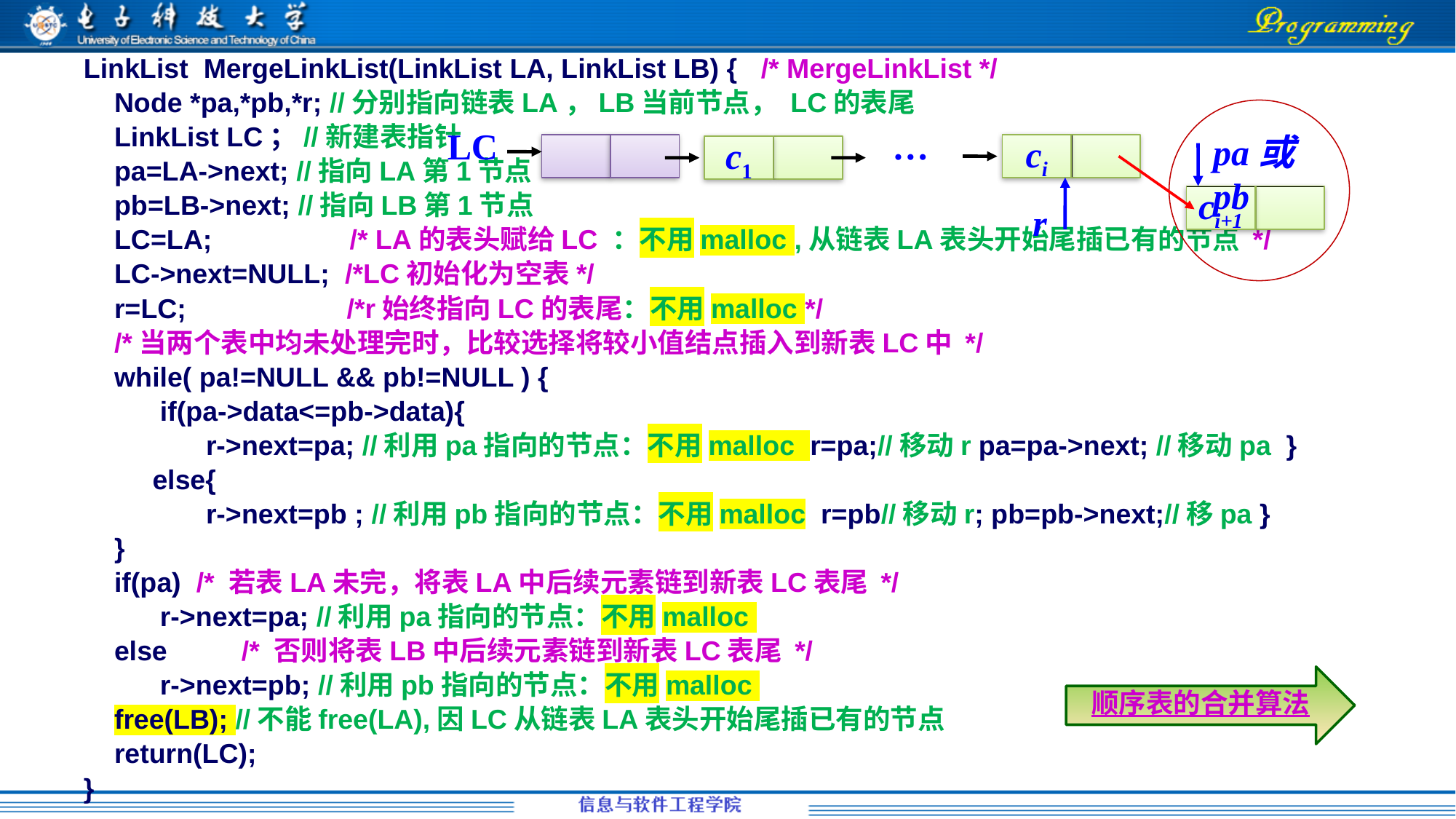

LinkList  MergeLinkList(LinkList LA, LinkList LB) {   /* MergeLinkList */
    Node *pa,*pb,*r; //分别指向链表LA，LB当前节点， LC的表尾
    LinkList LC；//新建表指针
    pa=LA->next; //指向LA第1节点
    pb=LB->next; //指向LB第1节点
    LC=LA;                  /* LA的表头赋给LC ：不用malloc ,从链表LA表头开始尾插已有的节点 */
    LC->next=NULL;  /*LC初始化为空表*/
    r=LC;                     /*r始终指向LC的表尾：不用malloc */
    /*当两个表中均未处理完时，比较选择将较小值结点插入到新表LC中 */
    while( pa!=NULL && pb!=NULL ) {
          if(pa->data<=pb->data){
                r->next=pa; //利用pa指向的节点：不用malloc  r=pa;//移动r pa=pa->next; //移动pa  }
         else{
                r->next=pb ; //利用pb指向的节点：不用malloc  r=pb//移动r; pb=pb->next;//移pa }
    }
    if(pa)  /* 若表LA未完，将表LA中后续元素链到新表LC表尾 */
          r->next=pa; //利用pa指向的节点：不用malloc
    else	 /* 否则将表LB中后续元素链到新表LC表尾 */
          r->next=pb; //利用pb指向的节点：不用malloc
    free(LB); //不能free(LA),因LC从链表LA表头开始尾插已有的节点
    return(LC);
}

LC
…
pa或pb

ci

c1

ci+1

r
顺序表的合并算法